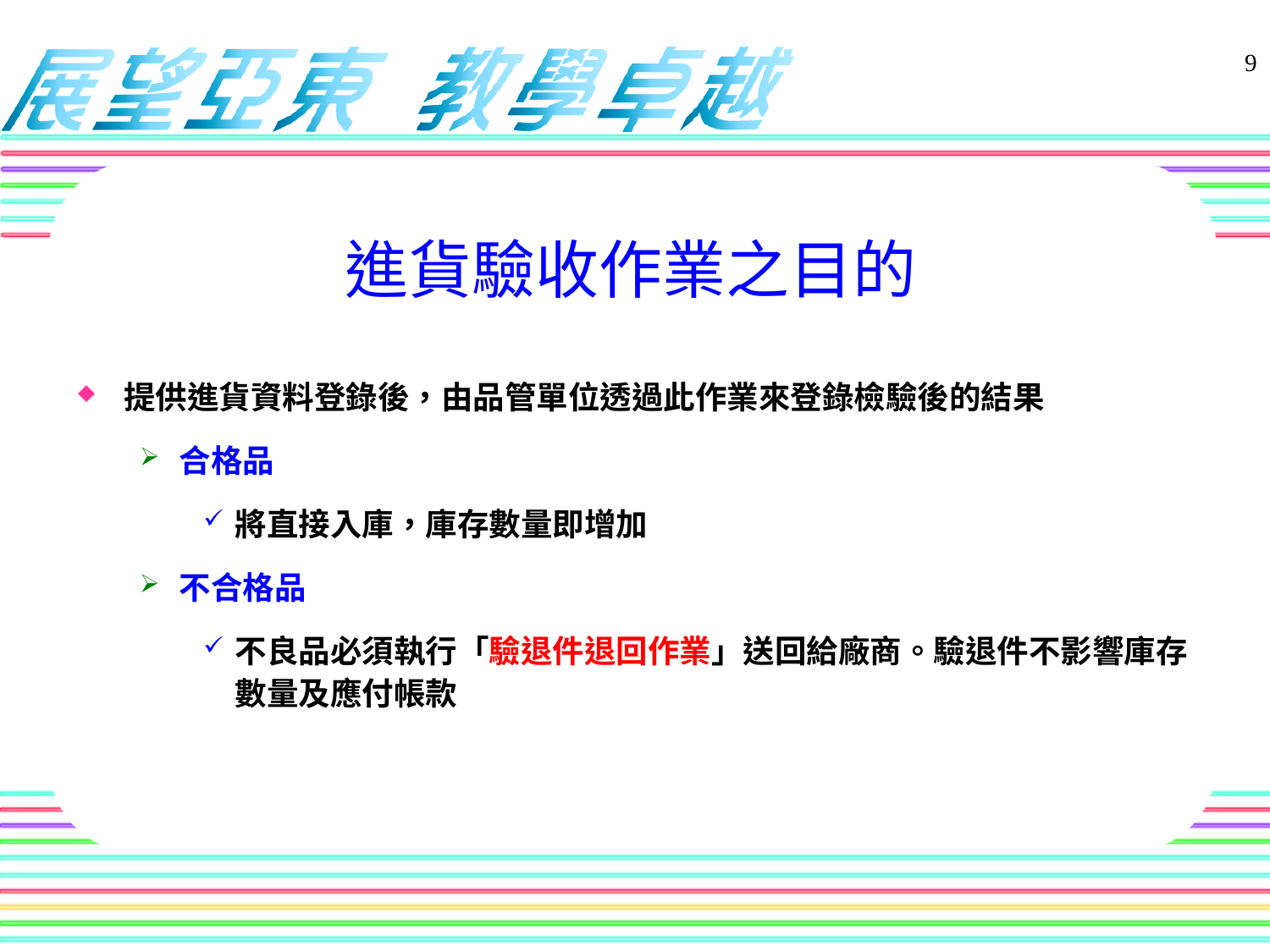

進貨驗收作業之目的
提供進貨資料登錄後，由品管單位透過此作業來登錄檢驗後的結果
合格品
將直接入庫，庫存數量即增加
不合格品
不良品必須執行「驗退件退回作業」送回給廠商。驗退件不影響庫存數量及應付帳款
9